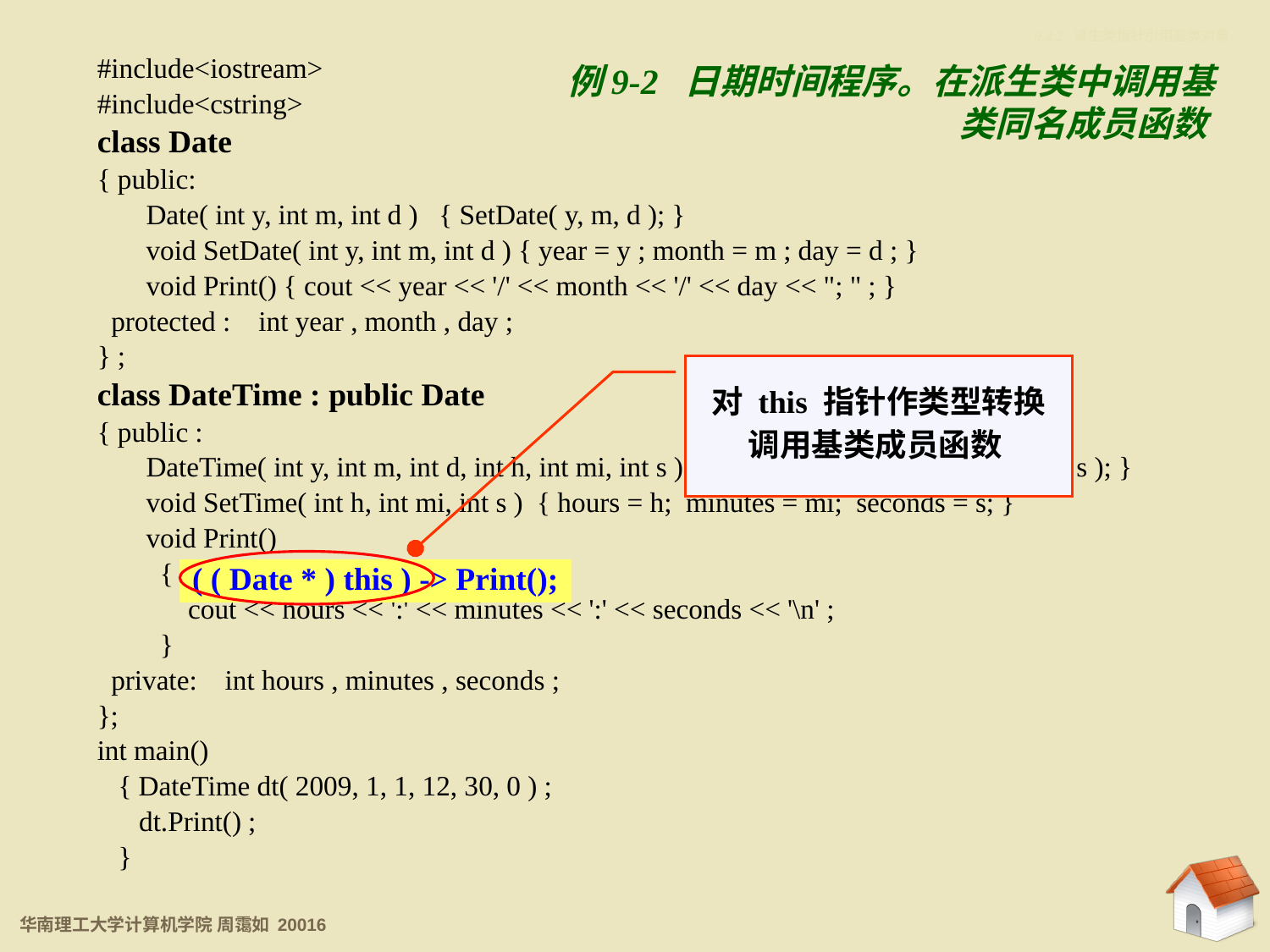

9.2.2  派生类指针引用基类对象
#include<iostream>
#include<cstring>
class Date
{ public:
       Date( int y, int m, int d )   { SetDate( y, m, d ); }
       void SetDate( int y, int m, int d ) { year = y ; month = m ; day = d ; }
       void Print() { cout << year << '/' << month << '/' << day << "; " ; }
  protected :    int year , month , day ;
} ;
class DateTime : public Date
{ public :
       DateTime( int y, int m, int d, int h, int mi, int s ) : Date( y, m, d ) { SetTime( h, mi, s ); }
       void SetTime( int h, int mi, int s )  { hours = h;  minutes = mi;  seconds = s; }
       void Print()
         { ( ( Date * ) this ) -> Print();
             cout << hours << ':' << minutes << ':' << seconds << '\n' ;
         }
  private:    int hours , minutes , seconds ;
};
int main()
   { DateTime dt( 2009, 1, 1, 12, 30, 0 ) ;
      dt.Print() ;
   }
例9-2  日期时间程序。在派生类中调用基类同名成员函数
对 this 指针作类型转换
调用基类成员函数

( ( Date * ) this ) -> Print();